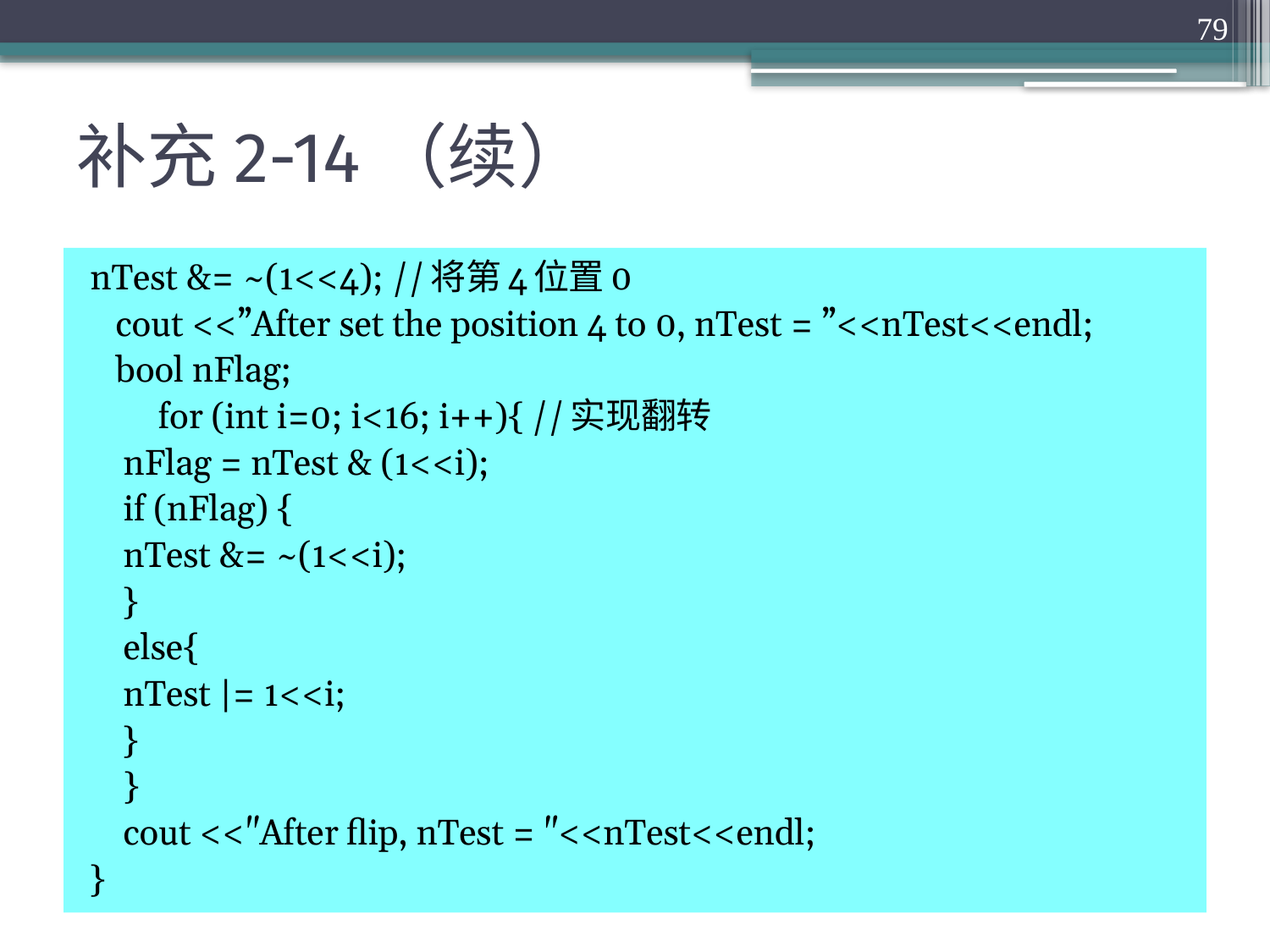

79
# 补充2-14（续）
nTest &= ~(1<<4); //将第4位置0
   cout <<”After set the position 4 to 0, nTest = ”<<nTest<<endl;
   bool nFlag;
        for (int i=0; i<16; i++){ //实现翻转
		nFlag = nTest & (1<<i);
		if (nFlag) {
			nTest &= ~(1<<i);
		}
		else{
			nTest |= 1<<i;
		}
    }
	cout <<"After flip, nTest = "<<nTest<<endl;
}